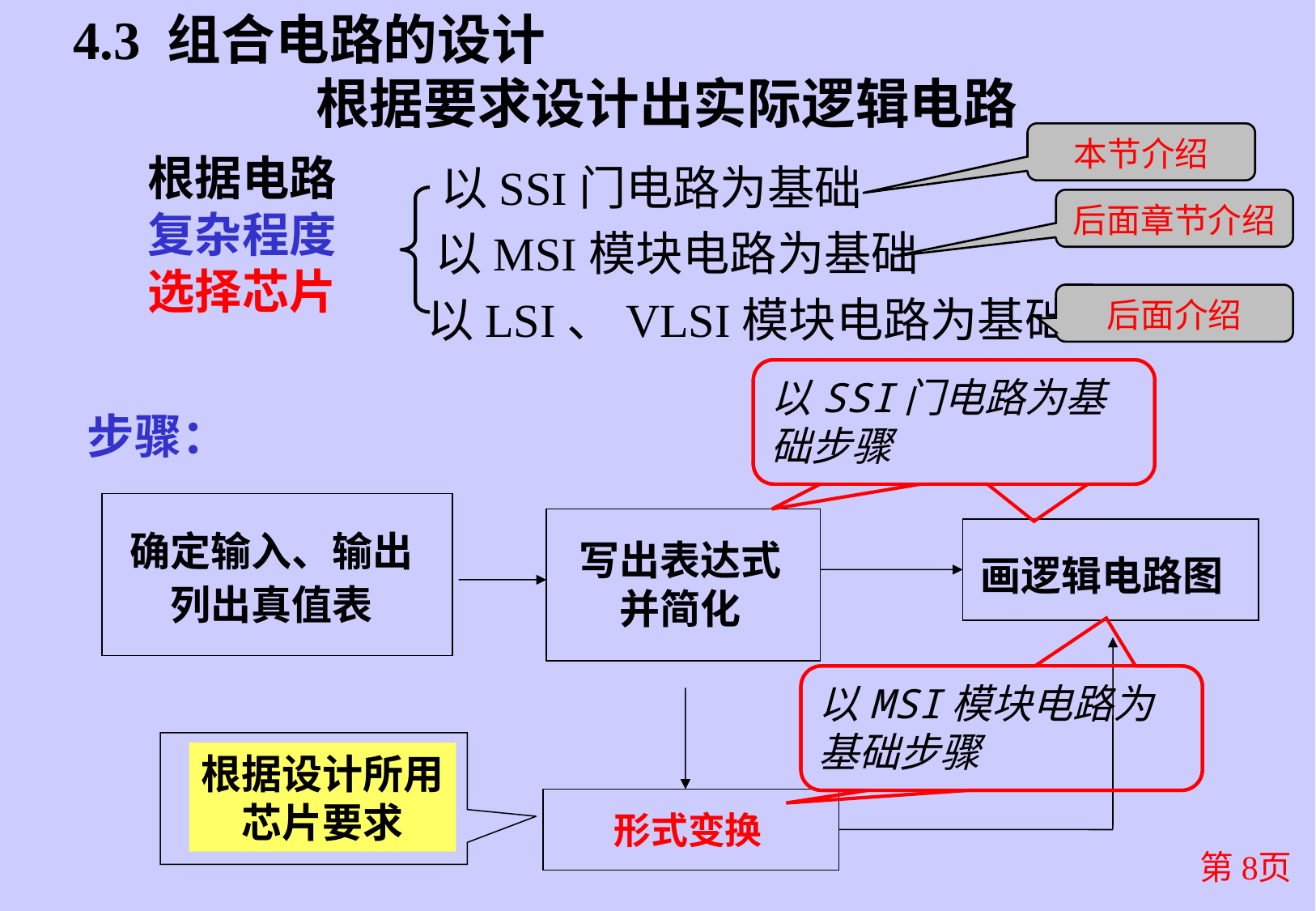

4.3 组合电路的设计
根据要求设计出实际逻辑电路
本节介绍
根据电路复杂程度选择芯片
以SSI门电路为基础

后面章节介绍
以MSI模块电路为基础
以LSI、VLSI模块电路为基础
后面介绍

以SSI门电路为基础步骤

步骤：

确定输入、输出
列出真值表

写出表达式
并简化

画逻辑电路图

形式变换

以MSI模块电路为基础步骤

根据设计所用
芯片要求
第8页